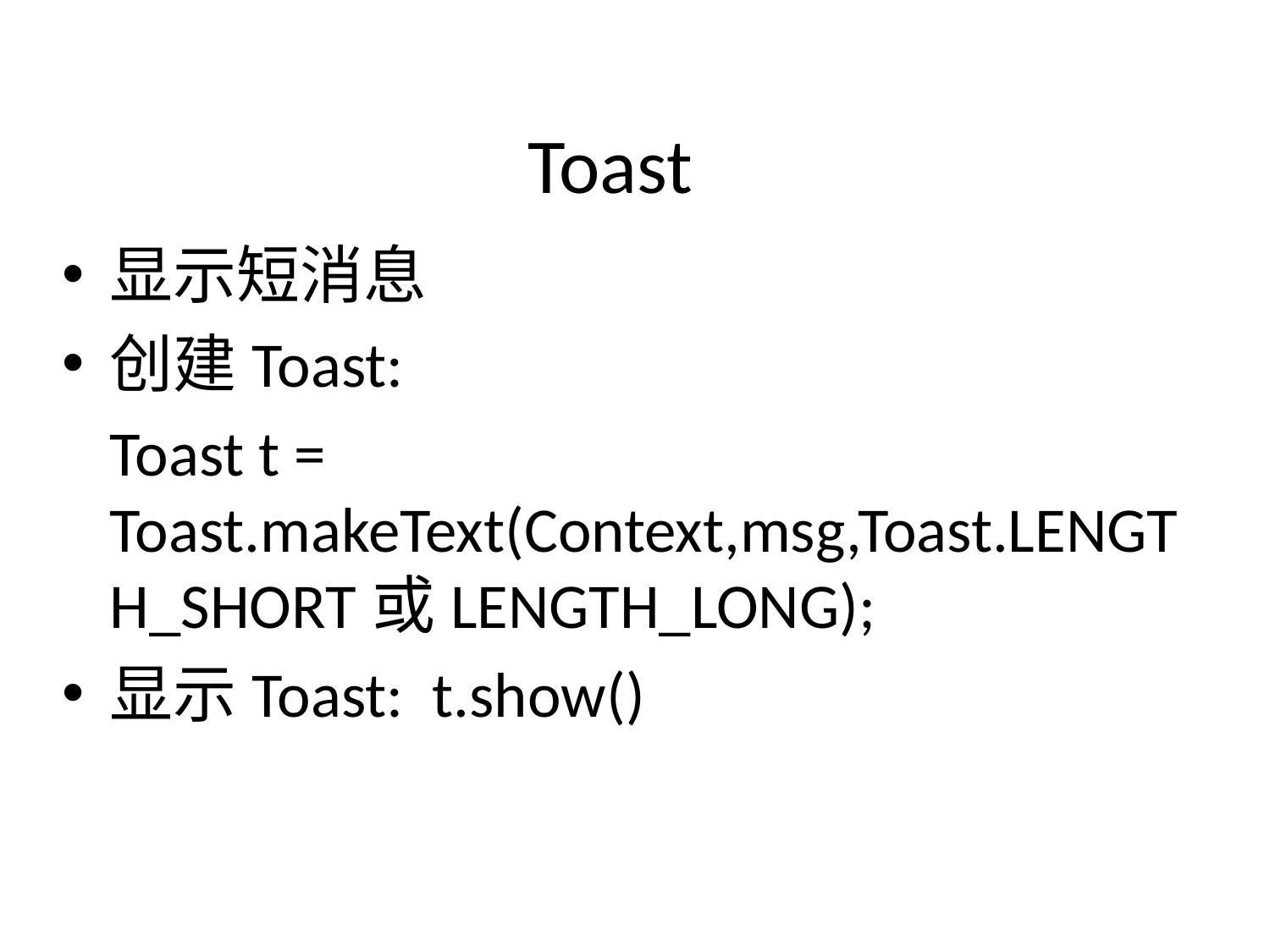

# Toast
显示短消息
创建Toast:
	Toast t = Toast.makeText(Context,msg,Toast.LENGTH_SHORT或LENGTH_LONG);
显示Toast:  t.show()